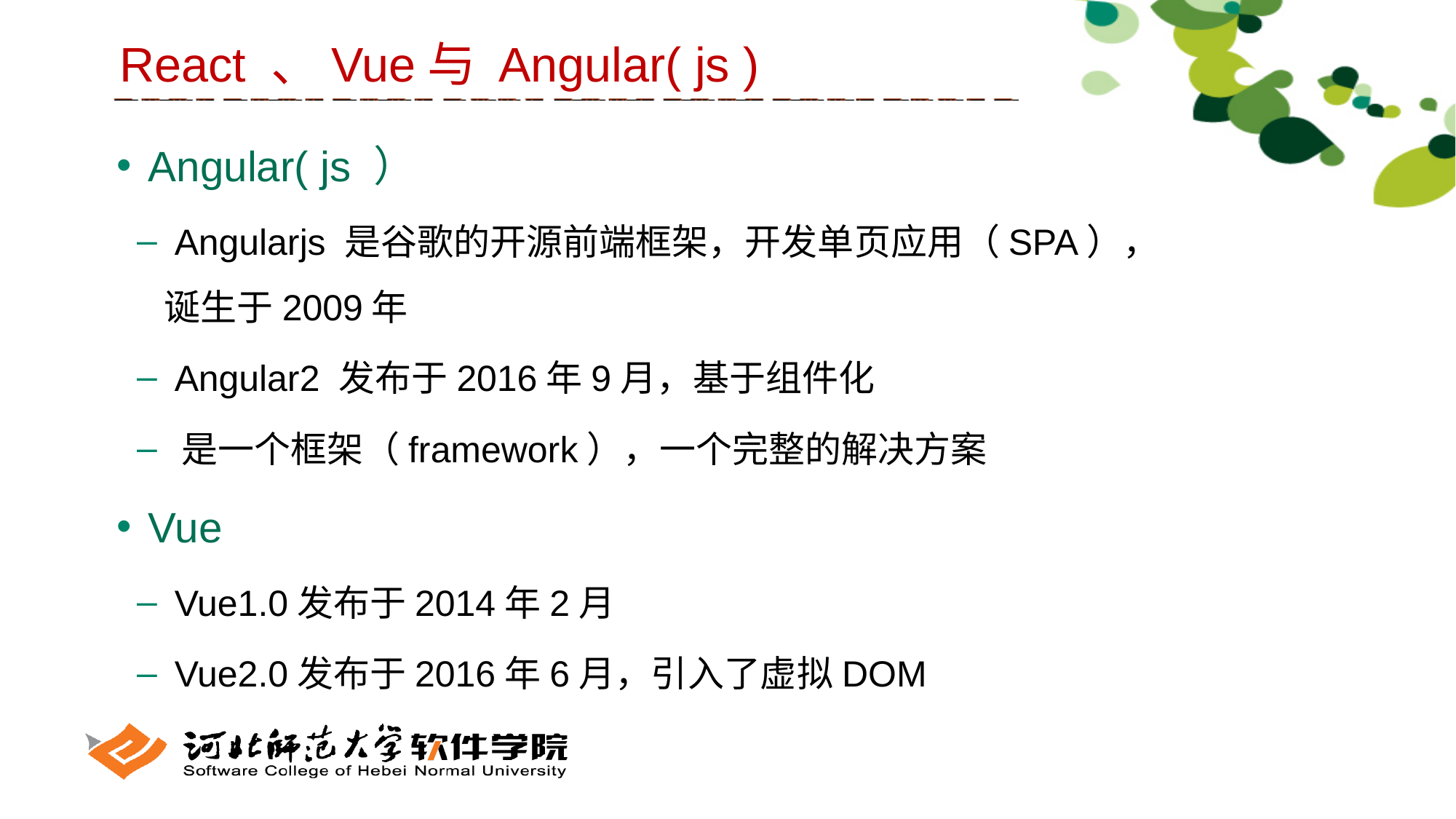

React 、Vue与 Angular( js )
 Angular( js ）
 Angularjs 是谷歌的开源前端框架，开发单页应用（SPA），诞生于2009年
 Angular2 发布于2016年9月，基于组件化
 是一个框架（framework），一个完整的解决方案
 Vue
 Vue1.0发布于2014年2月
 Vue2.0发布于2016年6月，引入了虚拟DOM